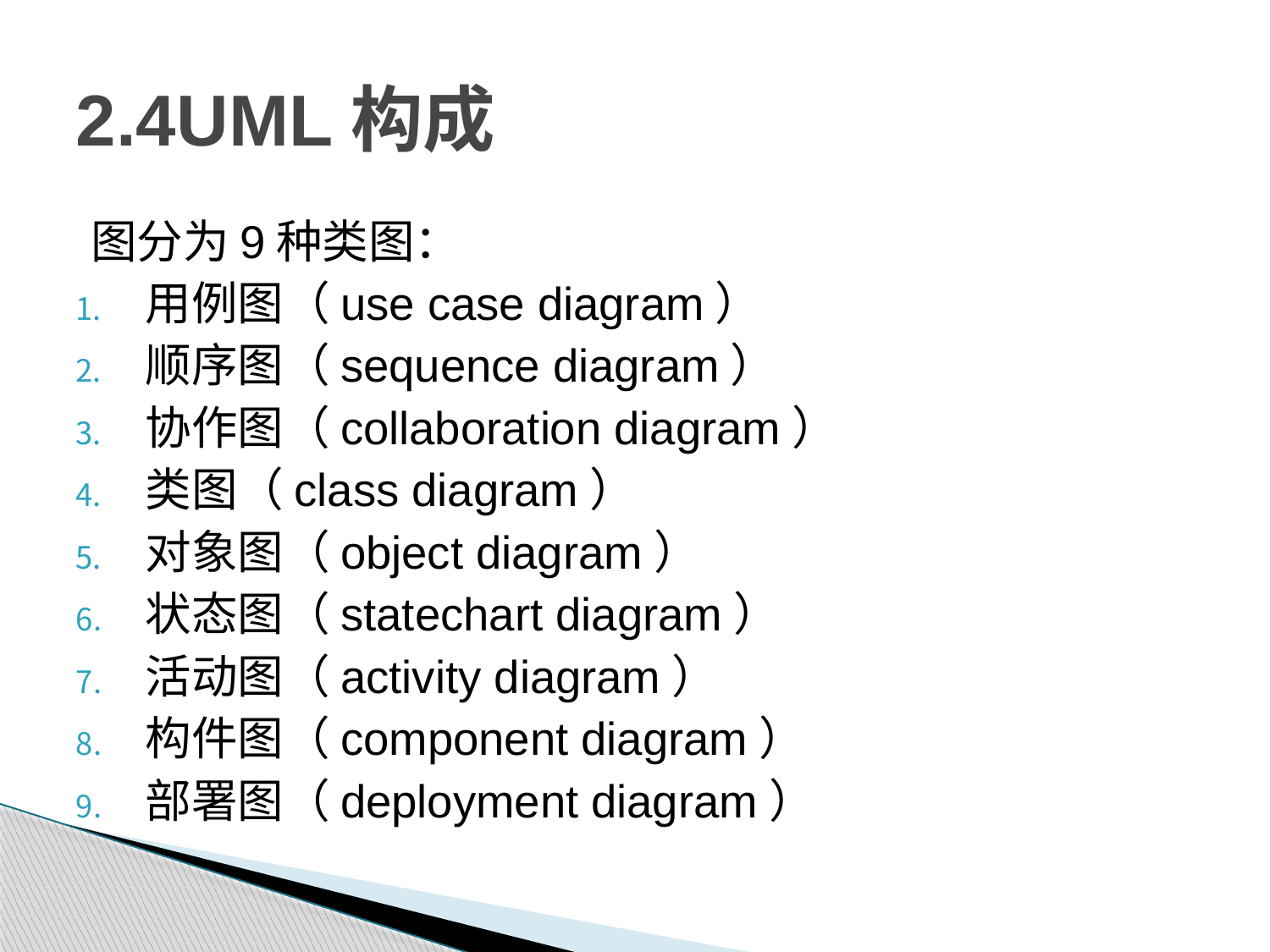

# 2.4UML构成
图分为9种类图：
用例图（use case diagram）
顺序图（sequence diagram）
协作图（collaboration diagram）
类图（class diagram）
对象图（object diagram）
状态图（statechart diagram）
活动图（activity diagram）
构件图（component diagram）
部署图（deployment diagram）